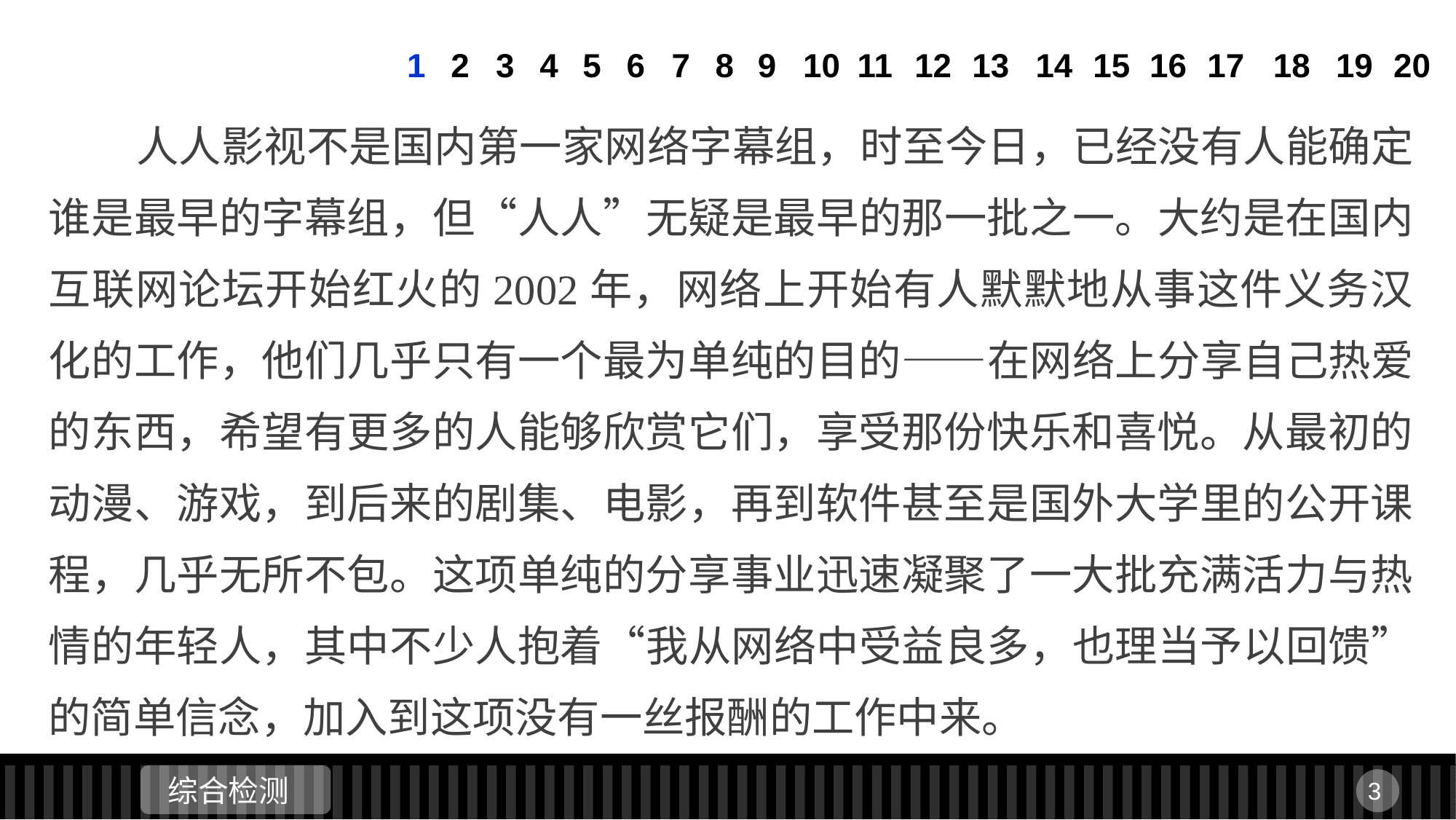

1
2
3
4
5
6
7
8
9
10
11
12
13
14
15
16
17
18
19
20
        人人影视不是国内第一家网络字幕组，时至今日，已经没有人能确定谁是最早的字幕组，但“人人”无疑是最早的那一批之一。大约是在国内互联网论坛开始红火的2002年，网络上开始有人默默地从事这件义务汉化的工作，他们几乎只有一个最为单纯的目的——在网络上分享自己热爱的东西，希望有更多的人能够欣赏它们，享受那份快乐和喜悦。从最初的动漫、游戏，到后来的剧集、电影，再到软件甚至是国外大学里的公开课程，几乎无所不包。这项单纯的分享事业迅速凝聚了一大批充满活力与热情的年轻人，其中不少人抱着“我从网络中受益良多，也理当予以回馈”的简单信念，加入到这项没有一丝报酬的工作中来。